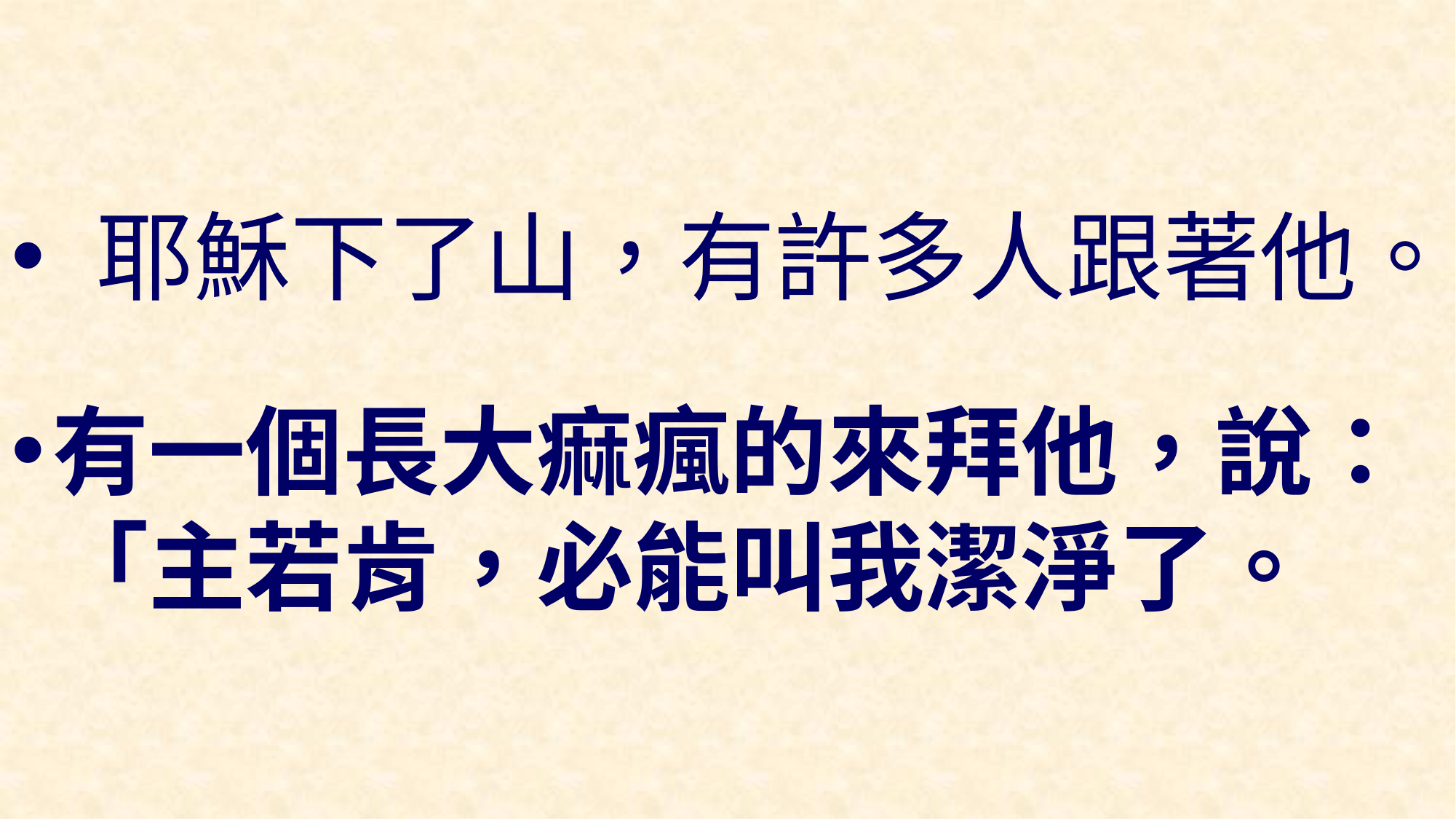

耶穌下了山，有許多人跟著他。
有一個長大痲瘋的來拜他，說：「主若肯，必能叫我潔淨了。